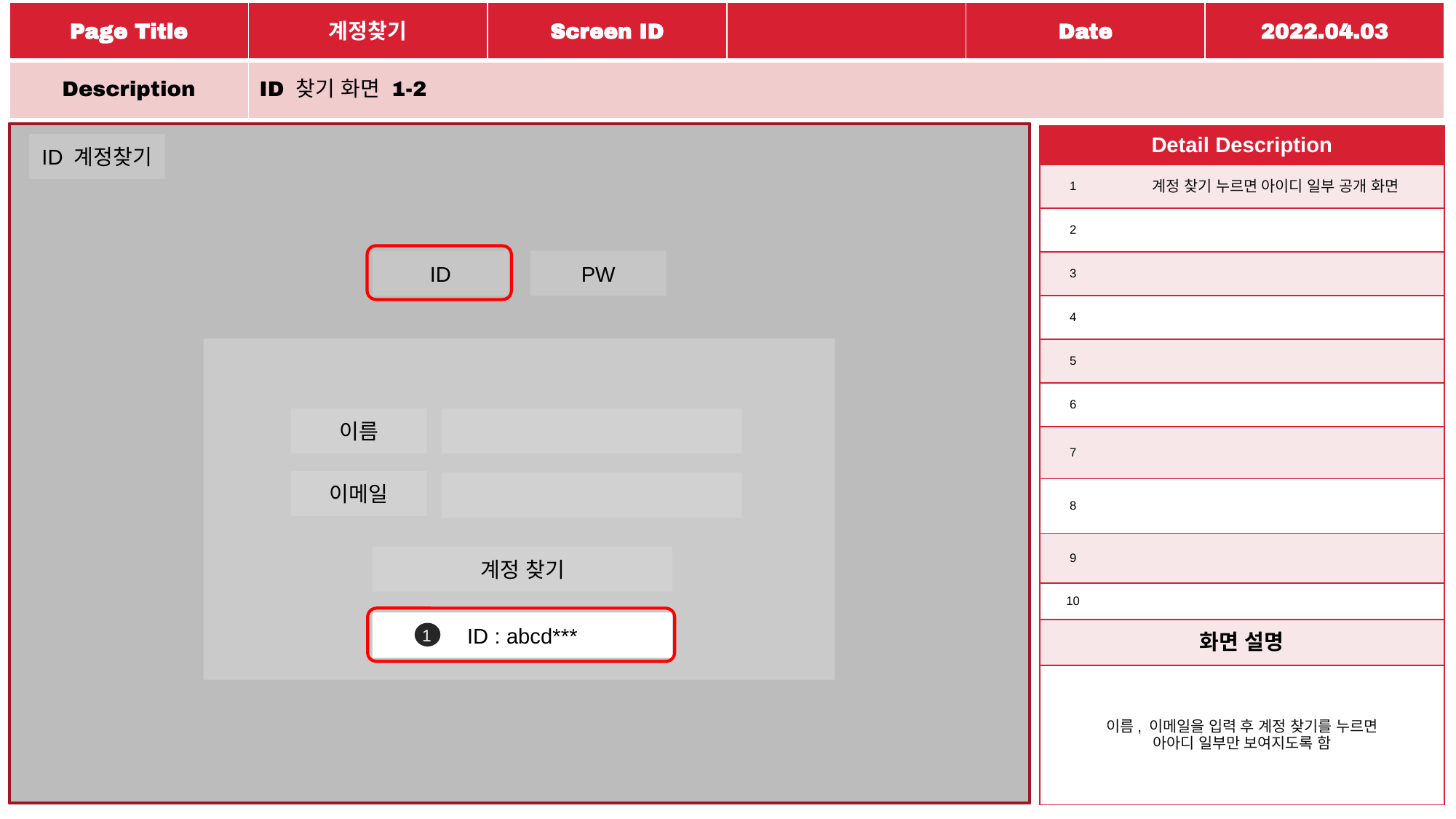

| Page Title | 계정찾기 | Screen ID |  | Date | 2022.04.03 |
| --- | --- | --- | --- | --- | --- |
| Description | ID 찾기 화면 1-2 |  |  |  |  |

| Detail Description |  |
| --- | --- |
| 1 | 계정 찾기 누르면 아이디 일부 공개 화면 |
| 2 |  |
| 3 |  |
| 4 |  |
| 5 |  |
| 6 |  |
| 7 |  |
| 8 |  |
| 9 |  |
| 10 |  |
| 화면 설명 |  |
| 이름, 이메일을 입력 후 계정 찾기를 누르면 아아디 일부만 보여지도록 함 |  |
ID 계정찾기

PW
ID

이름

이메일

계정 찾기

ID : abcd***
1